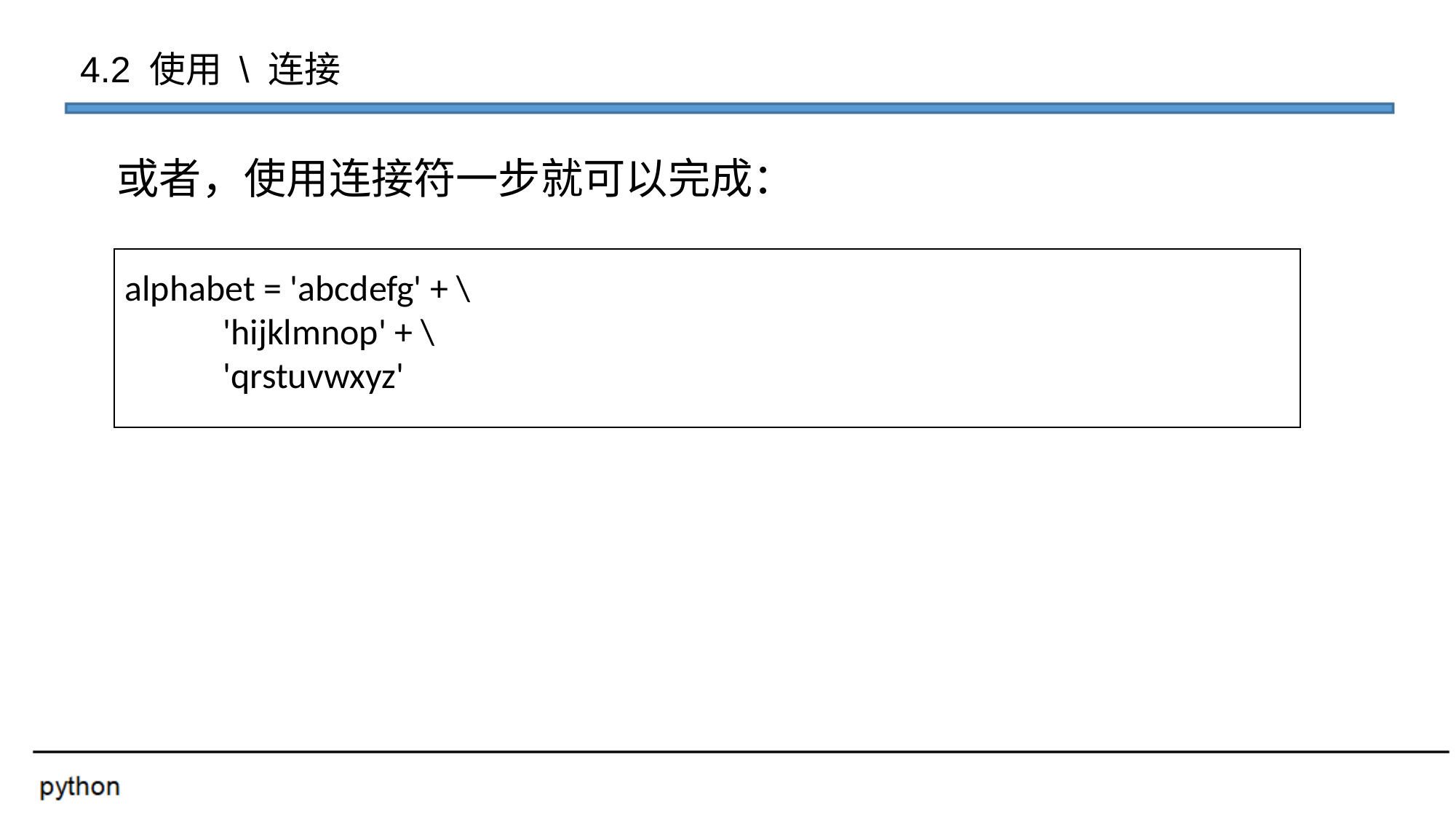

4.2 使用 \ 连接
或者，使用连接符一步就可以完成：

alphabet = 'abcdefg' + \
            'hijklmnop' + \
            'qrstuvwxyz'

6